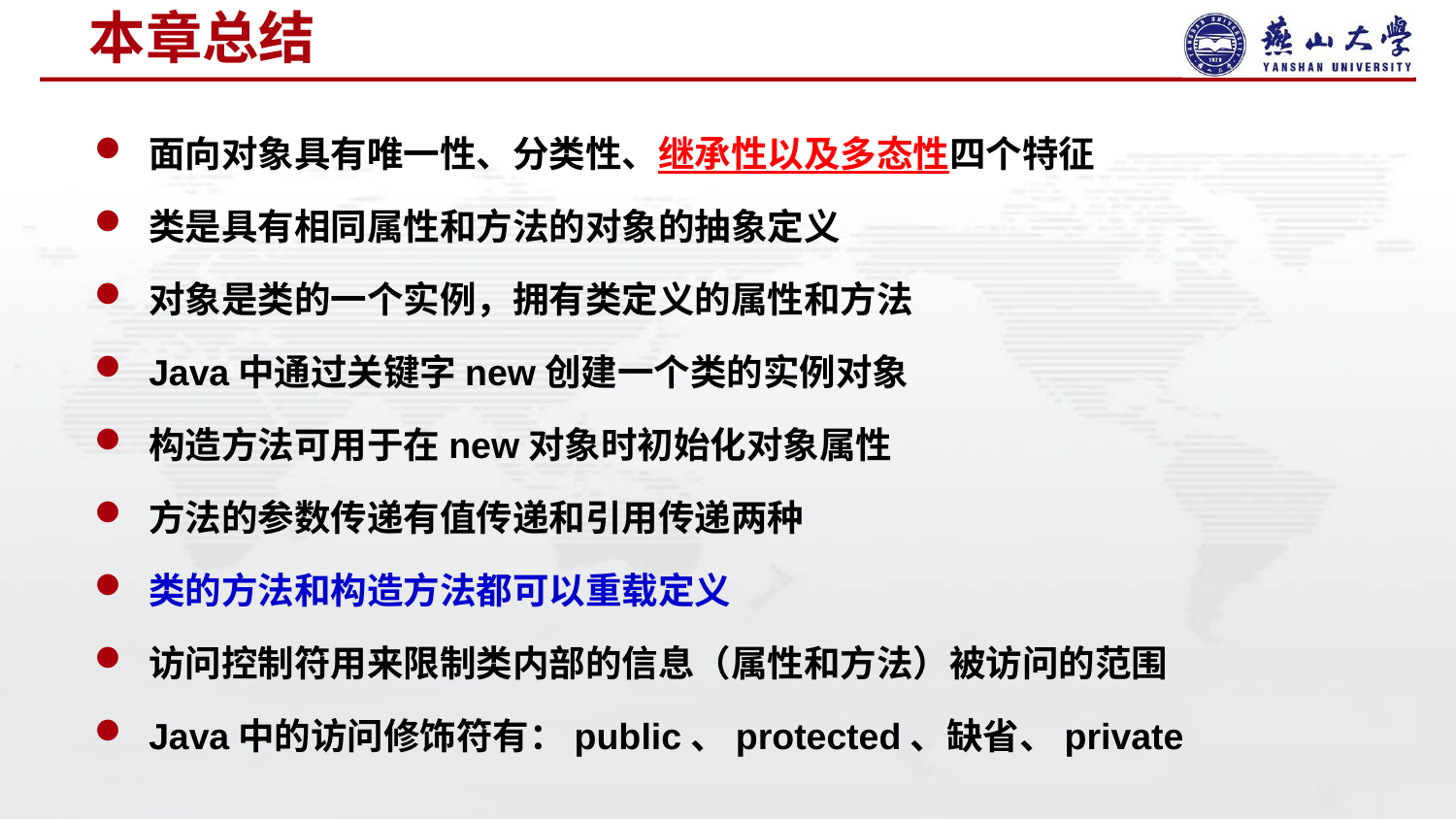

# 本章总结
面向对象具有唯一性、分类性、继承性以及多态性四个特征
类是具有相同属性和方法的对象的抽象定义
对象是类的一个实例，拥有类定义的属性和方法
Java中通过关键字new创建一个类的实例对象
构造方法可用于在new对象时初始化对象属性
方法的参数传递有值传递和引用传递两种
类的方法和构造方法都可以重载定义
访问控制符用来限制类内部的信息（属性和方法）被访问的范围
Java中的访问修饰符有：public、protected、缺省、private